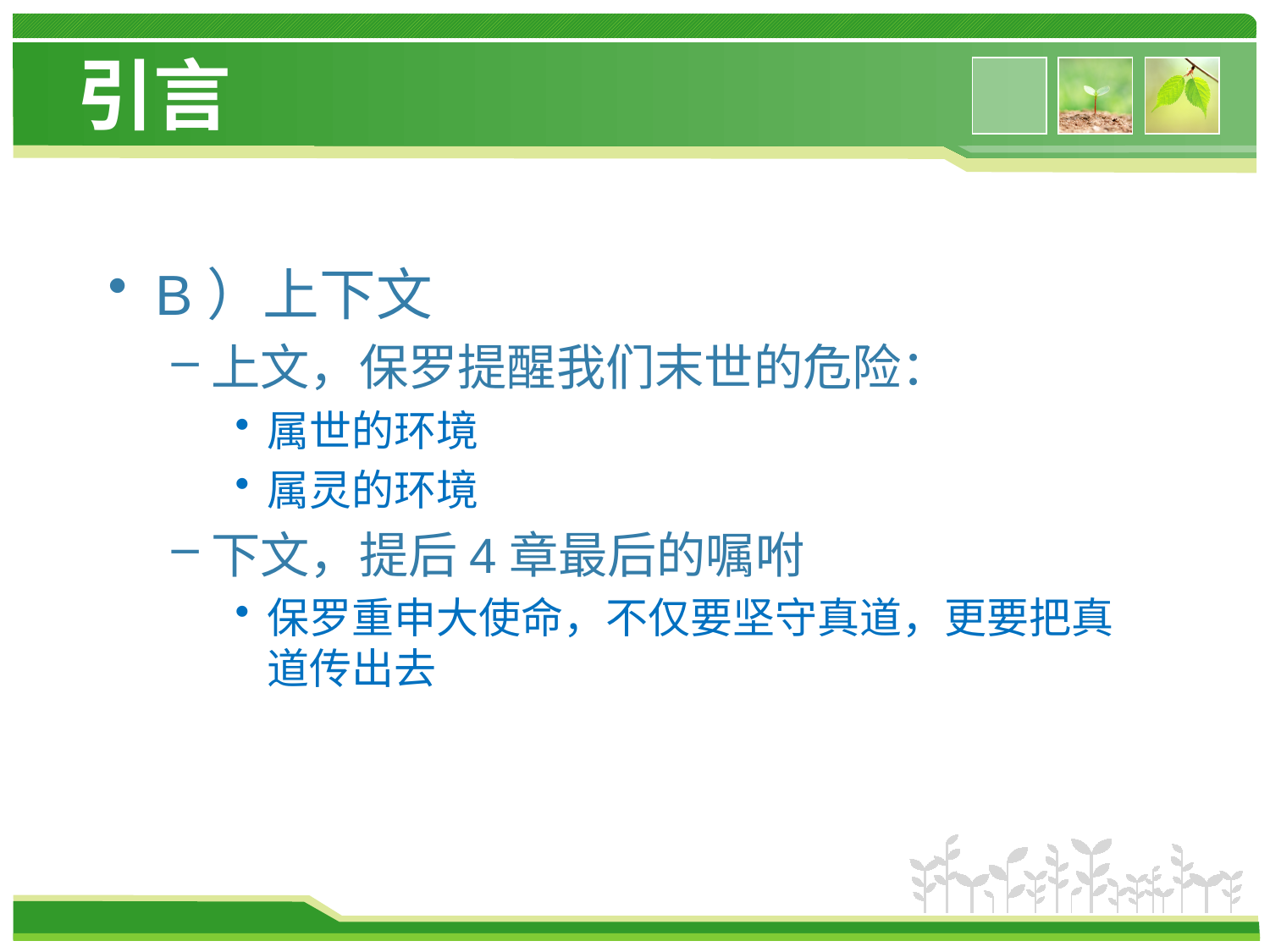

# 引言
B）上下文
上文，保罗提醒我们末世的危险：
属世的环境
属灵的环境
下文，提后4章最后的嘱咐
保罗重申大使命，不仅要坚守真道，更要把真道传出去